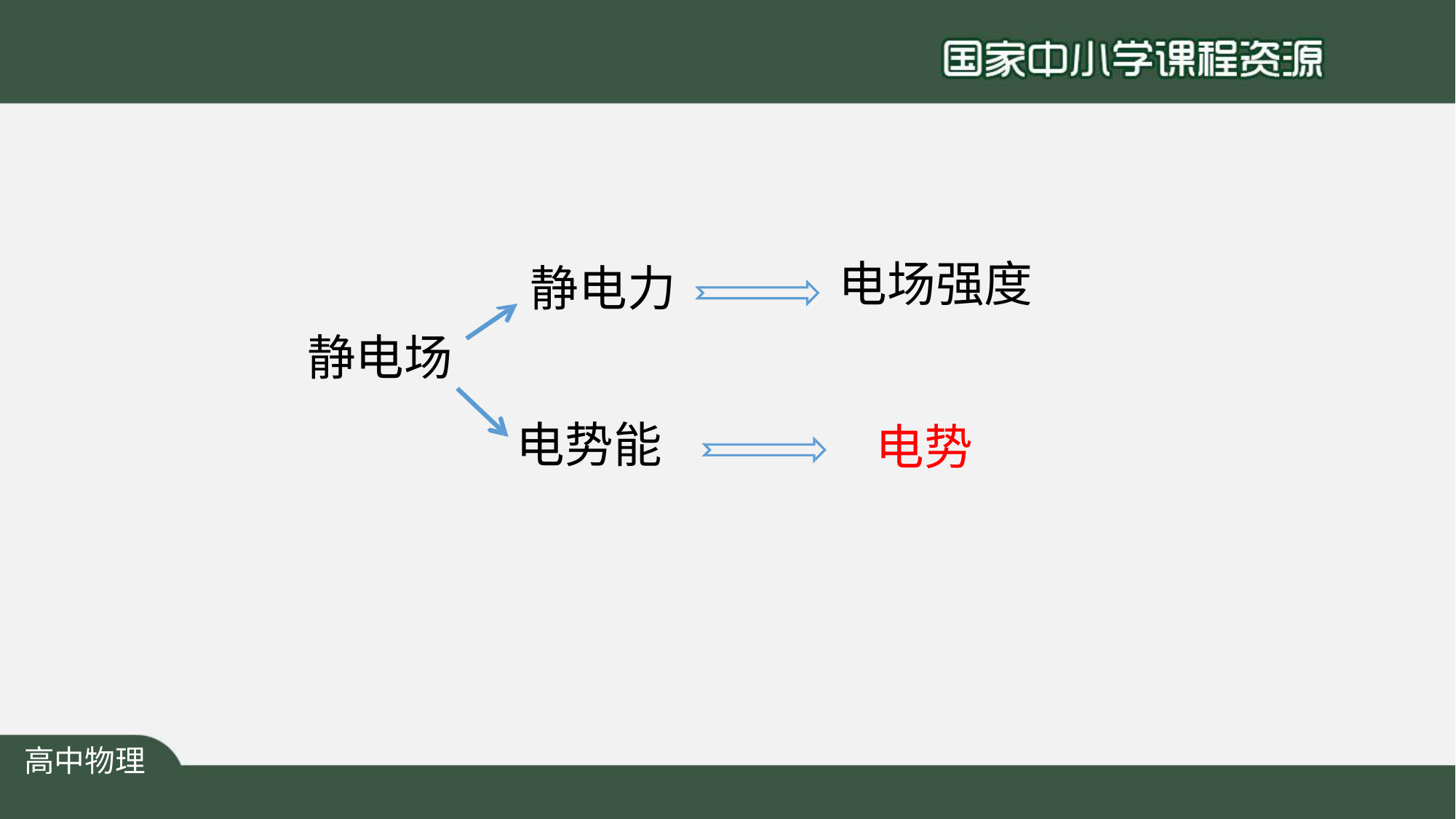

# 电场强度
静电力

静电场

电势能
电势

高中物理